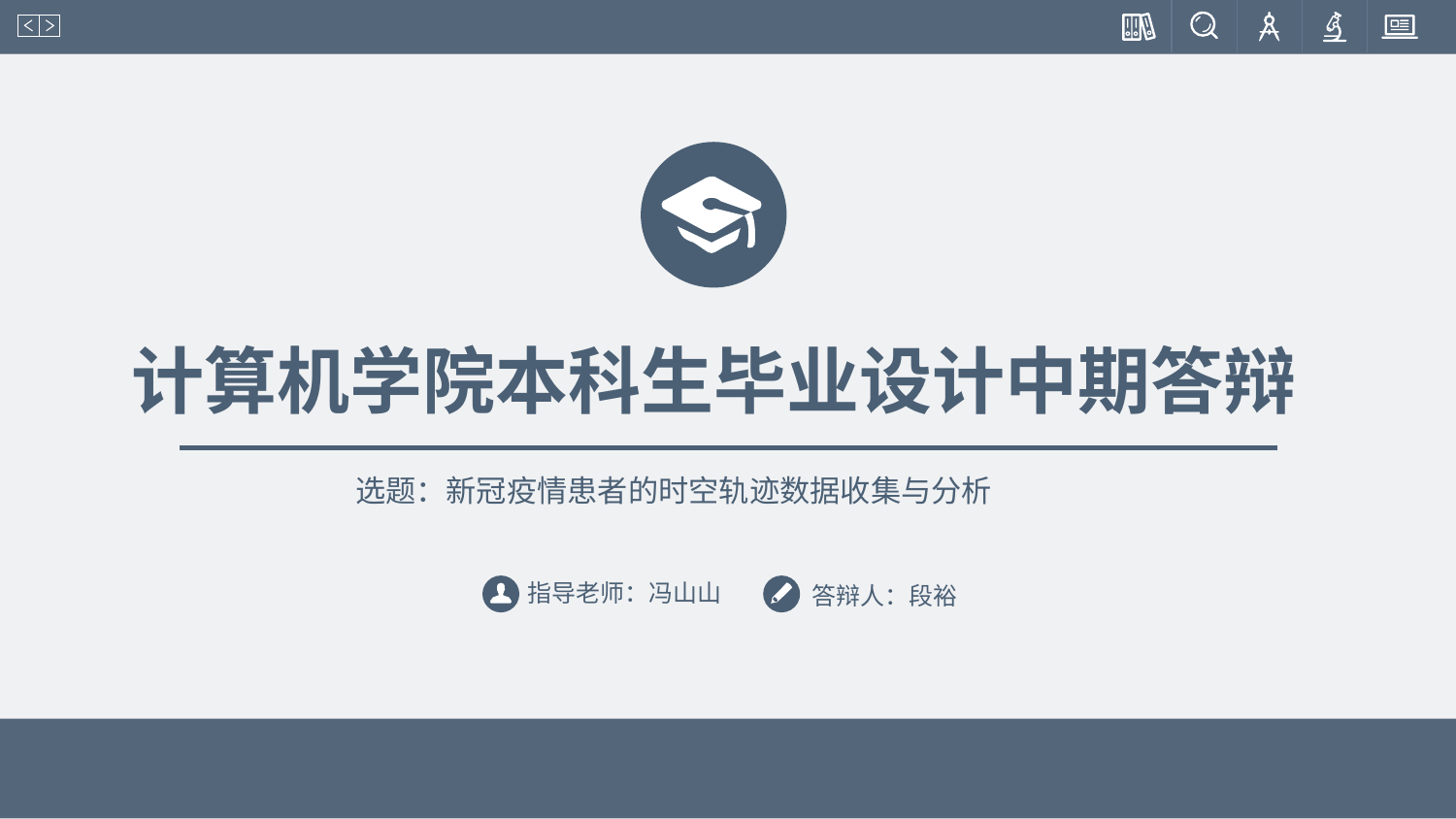

计算机学院本科生毕业设计中期答辩
  选题：新冠疫情患者的时空轨迹数据收集与分析
指导老师：冯山山
答辩人：段裕